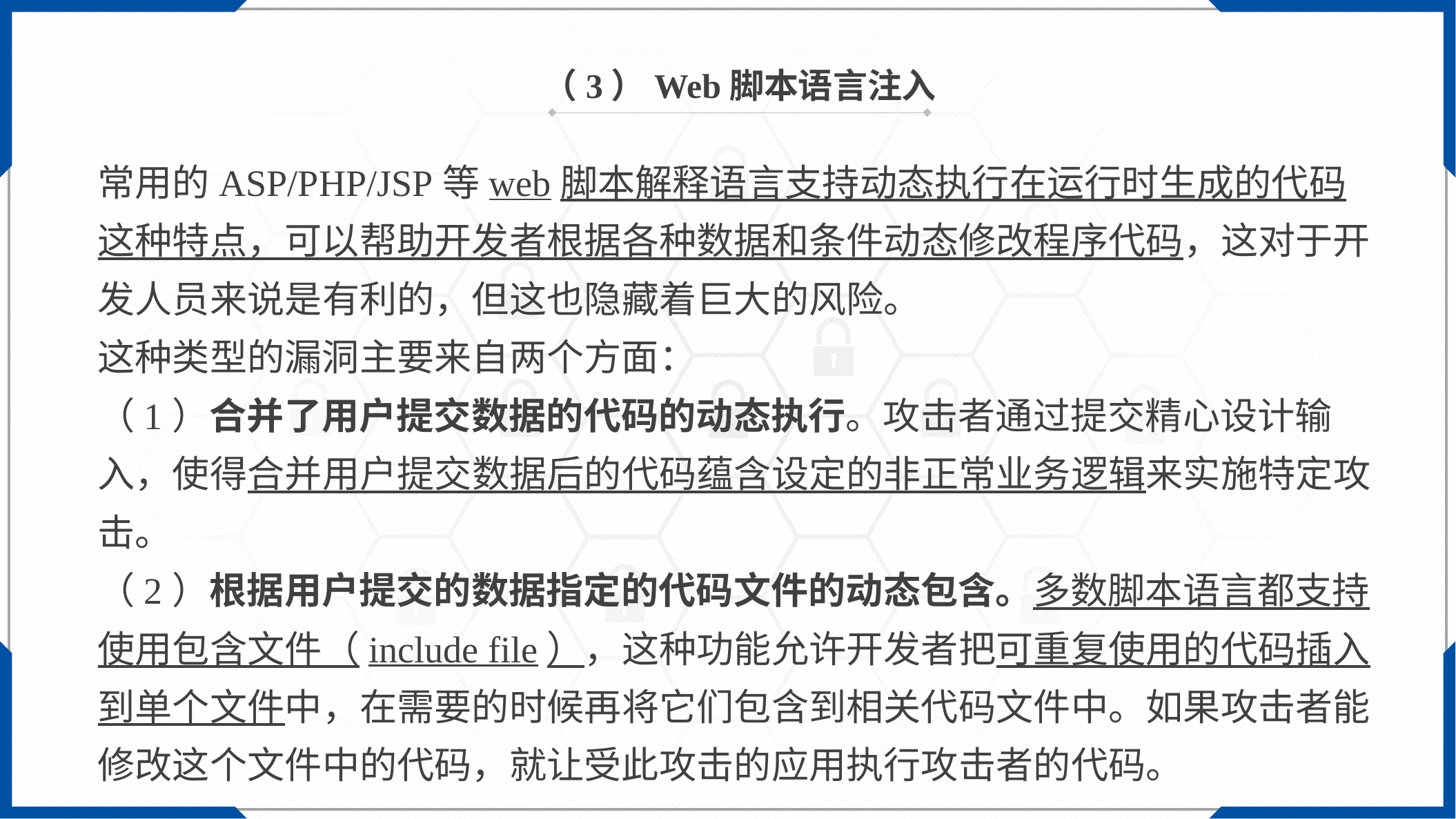

（3）Web脚本语言注入
常用的ASP/PHP/JSP等web脚本解释语言支持动态执行在运行时生成的代码这种特点，可以帮助开发者根据各种数据和条件动态修改程序代码，这对于开发人员来说是有利的，但这也隐藏着巨大的风险。
这种类型的漏洞主要来自两个方面：
（1）合并了用户提交数据的代码的动态执行。攻击者通过提交精心设计输入，使得合并用户提交数据后的代码蕴含设定的非正常业务逻辑来实施特定攻击。
（2）根据用户提交的数据指定的代码文件的动态包含。多数脚本语言都支持使用包含文件（include file），这种功能允许开发者把可重复使用的代码插入到单个文件中，在需要的时候再将它们包含到相关代码文件中。如果攻击者能修改这个文件中的代码，就让受此攻击的应用执行攻击者的代码。